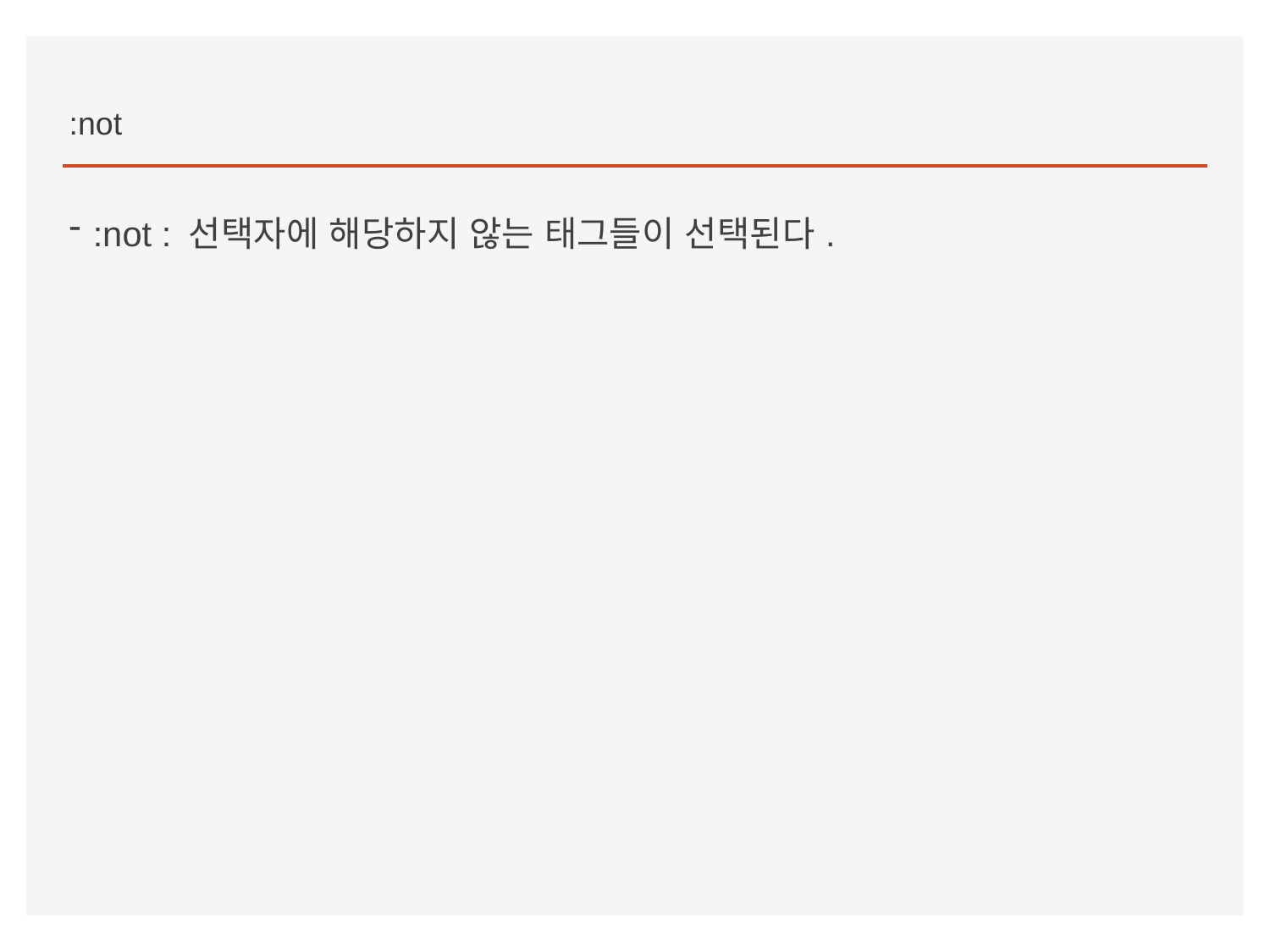

:not
:not : 선택자에 해당하지 않는 태그들이 선택된다.